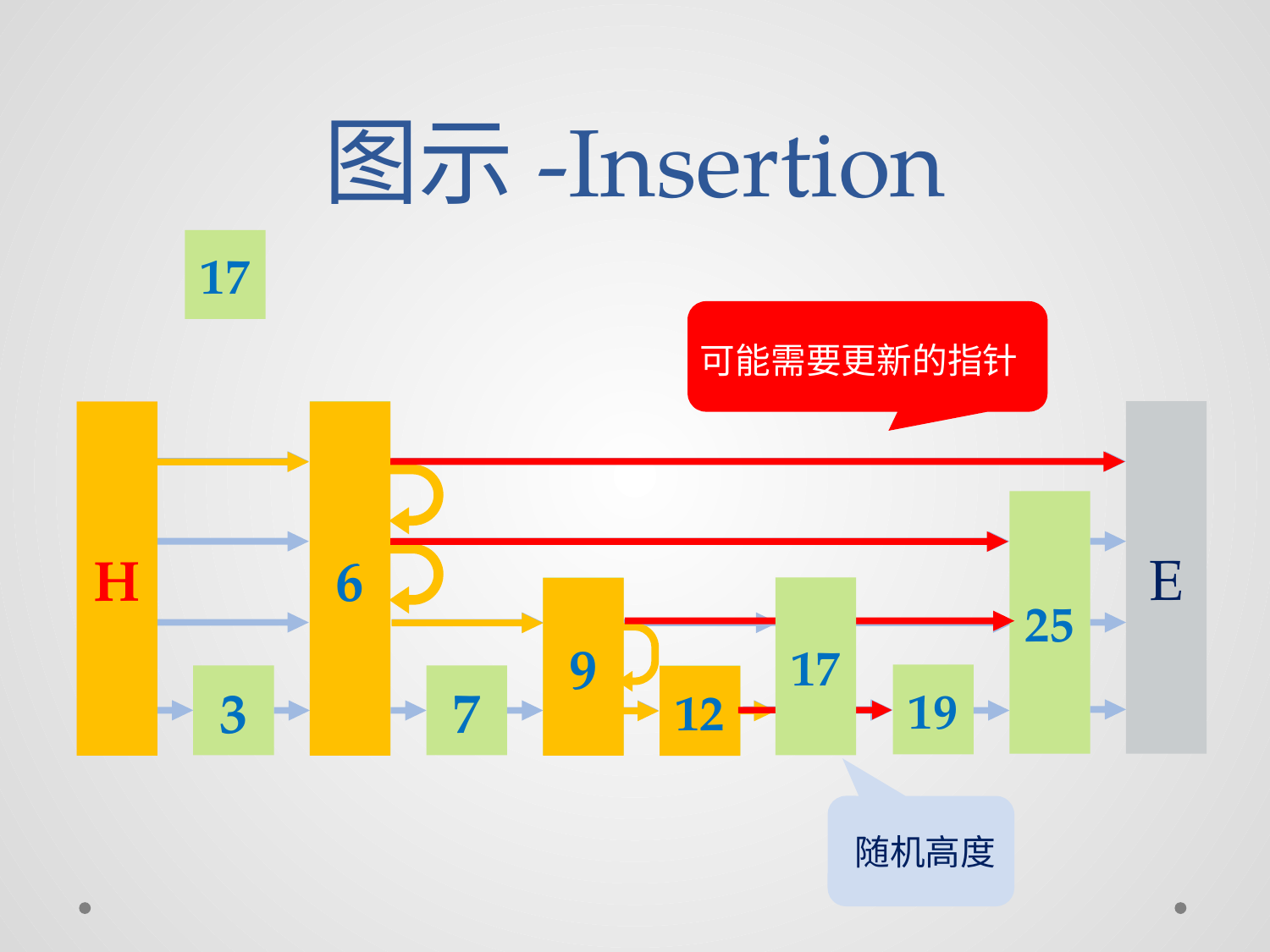

# 图示-Insertion
17

可能需要更新的指针
H
6
E
H
6

9

12

25

9
17

19
3
7
12

随机高度